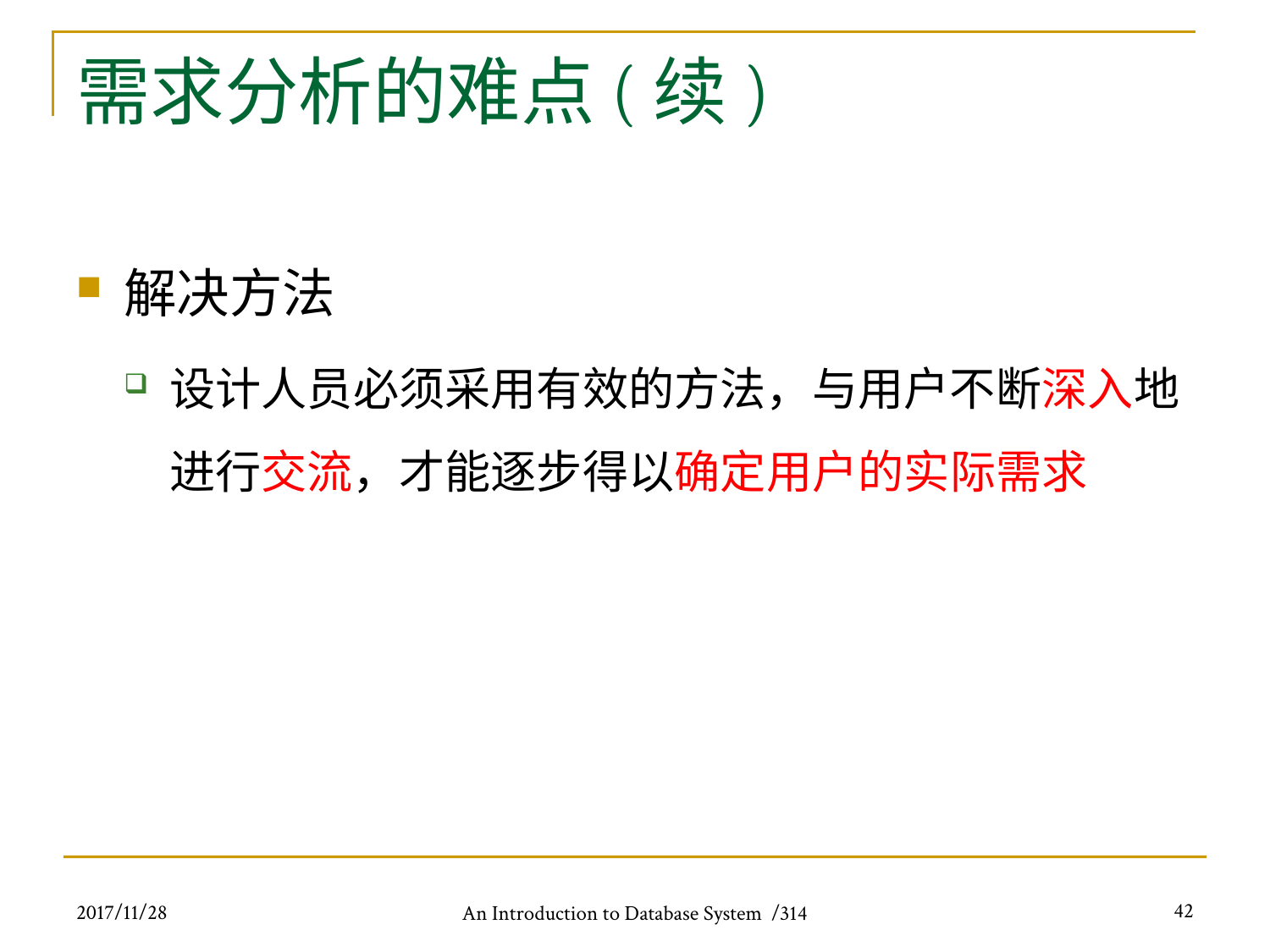

# 需求分析的难点(续)
解决方法
设计人员必须采用有效的方法，与用户不断深入地进行交流，才能逐步得以确定用户的实际需求
2017/11/28
42
An Introduction to Database System  /314